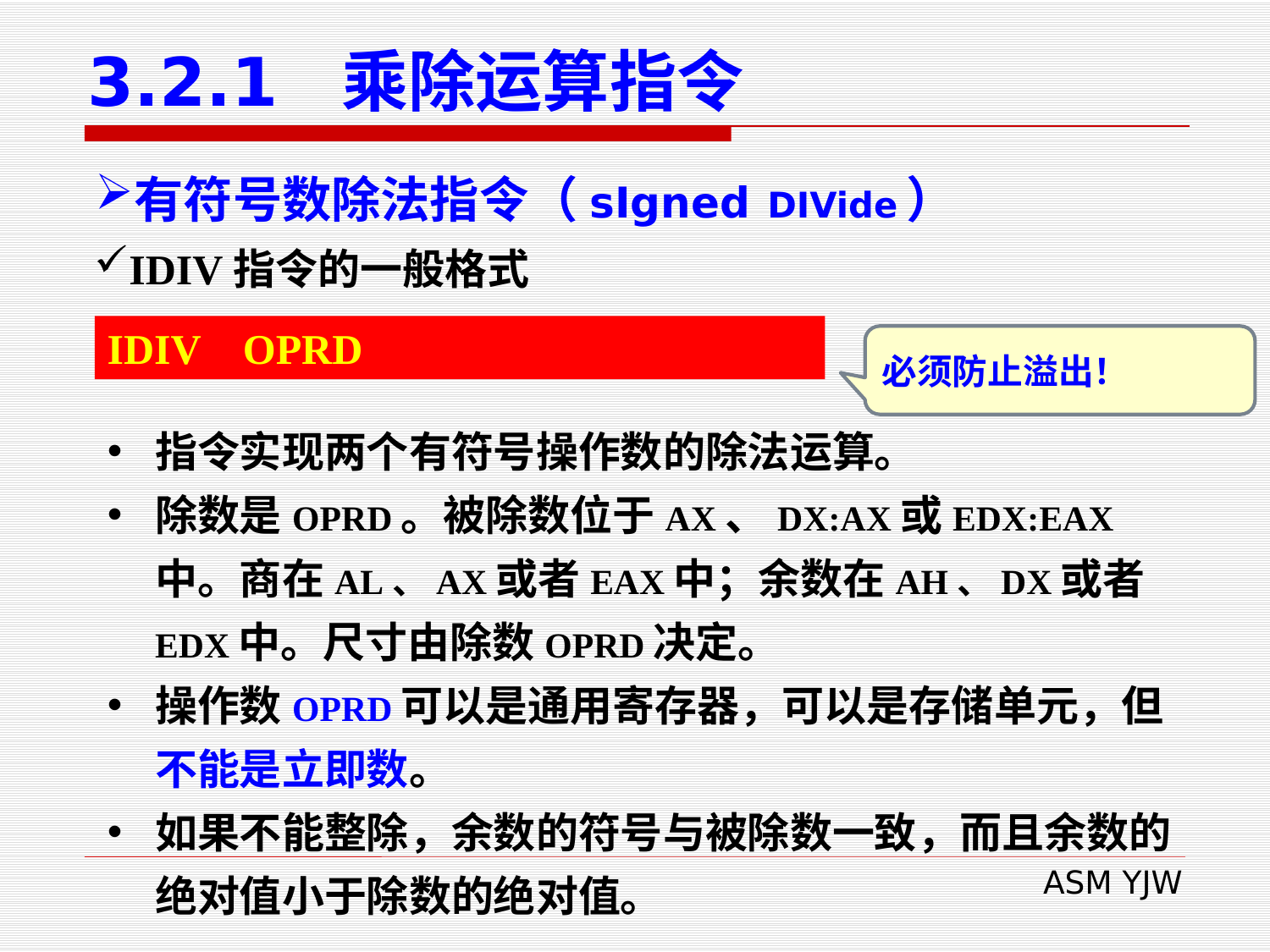

# 3.2.1  乘除运算指令
有符号数除法指令（sIgned DIVide）
IDIV指令的一般格式
IDIV    OPRD
必须防止溢出！
指令实现两个有符号操作数的除法运算。
除数是OPRD。被除数位于AX、DX:AX或EDX:EAX中。商在AL、AX或者EAX中；余数在AH、DX或者EDX中。尺寸由除数OPRD决定。
操作数OPRD可以是通用寄存器，可以是存储单元，但不能是立即数。
如果不能整除，余数的符号与被除数一致，而且余数的绝对值小于除数的绝对值。